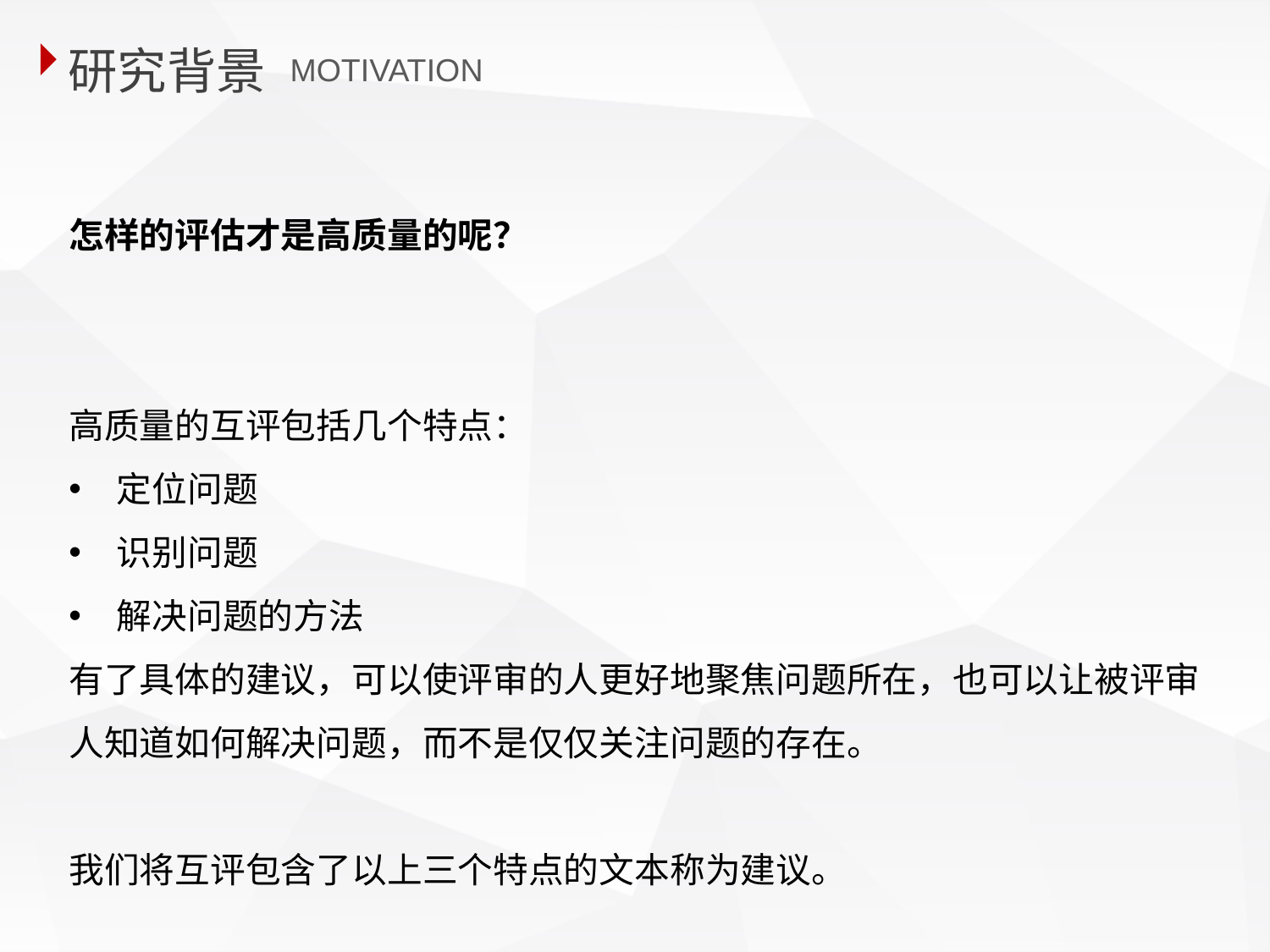

研究背景

  MOTIVATION
怎样的评估才是高质量的呢？

高质量的互评包括几个特点：
定位问题
识别问题
解决问题的方法
有了具体的建议，可以使评审的人更好地聚焦问题所在，也可以让被评审人知道如何解决问题，而不是仅仅关注问题的存在。

我们将互评包含了以上三个特点的文本称为建议。